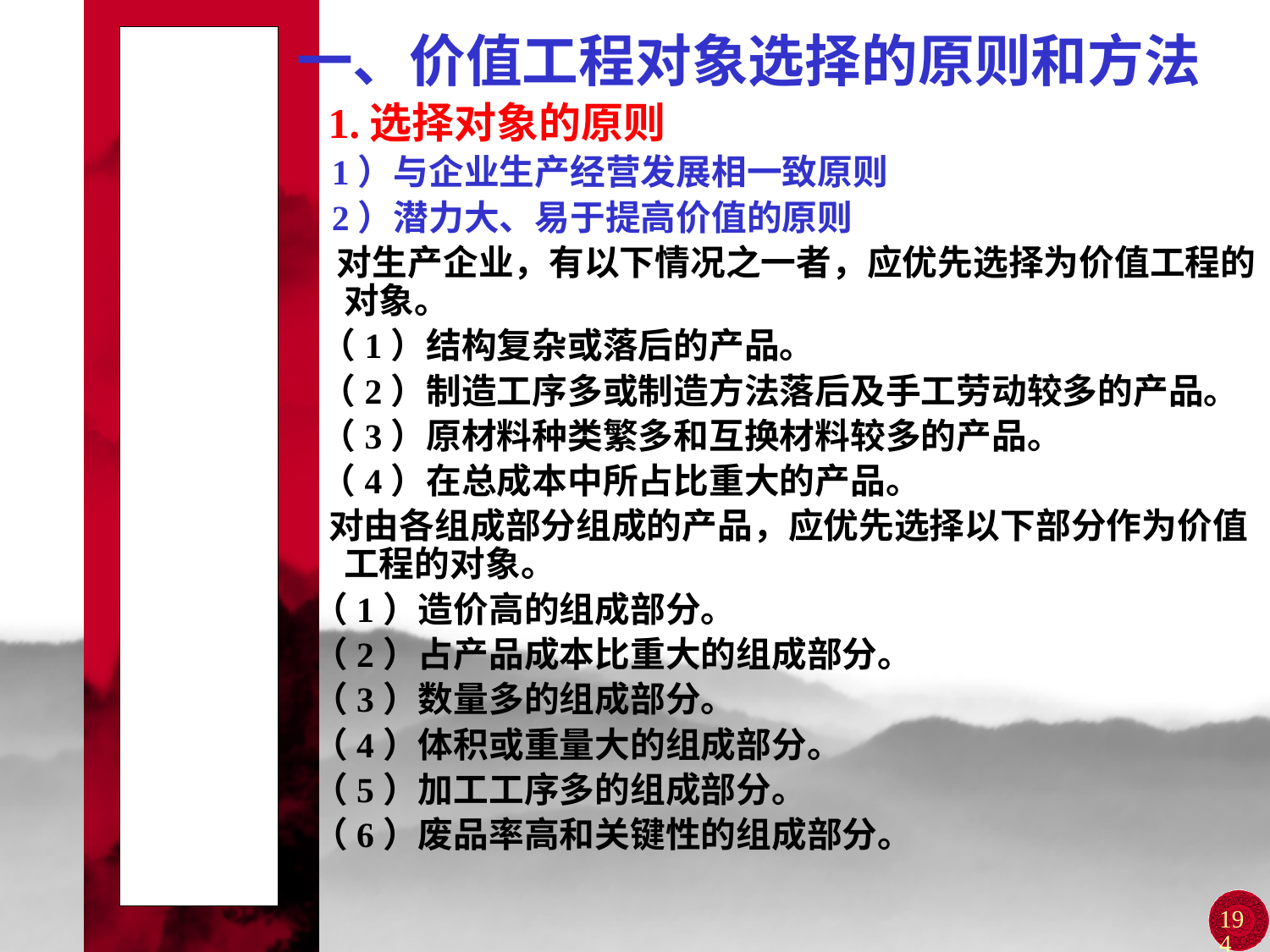

# 第二节  价值工程对象选择和情报收集
一、价值工程对象选择的原则和方法
   1.选择对象的原则
    1）与企业生产经营发展相一致原则
    2）潜力大、易于提高价值的原则
    对生产企业，有以下情况之一者，应优先选择为价值工程的对象。
  （1）结构复杂或落后的产品。
  （2）制造工序多或制造方法落后及手工劳动较多的产品。
  （3）原材料种类繁多和互换材料较多的产品。
  （4）在总成本中所占比重大的产品。
   对由各组成部分组成的产品，应优先选择以下部分作为价值工程的对象。
 （1）造价高的组成部分。
 （2）占产品成本比重大的组成部分。
 （3）数量多的组成部分。
 （4）体积或重量大的组成部分。
 （5）加工工序多的组成部分。
 （6）废品率高和关键性的组成部分。
194